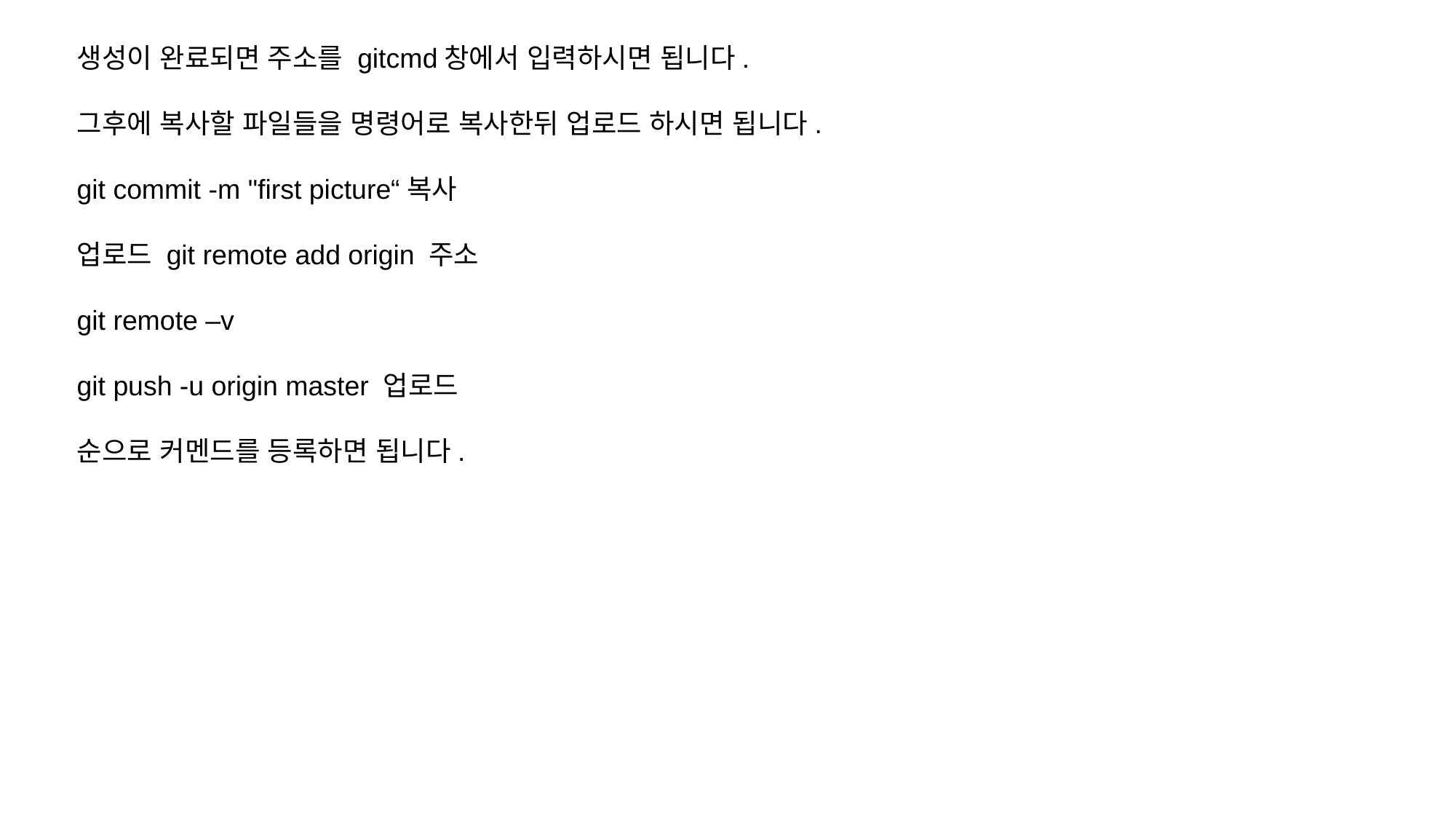

생성이 완료되면 주소를 gitcmd창에서 입력하시면 됩니다.

그후에 복사할 파일들을 명령어로 복사한뒤 업로드 하시면 됩니다.

git commit -m "first picture“복사

업로드 git remote add origin 주소

git remote –v

git push -u origin master 업로드

순으로 커멘드를 등록하면 됩니다.